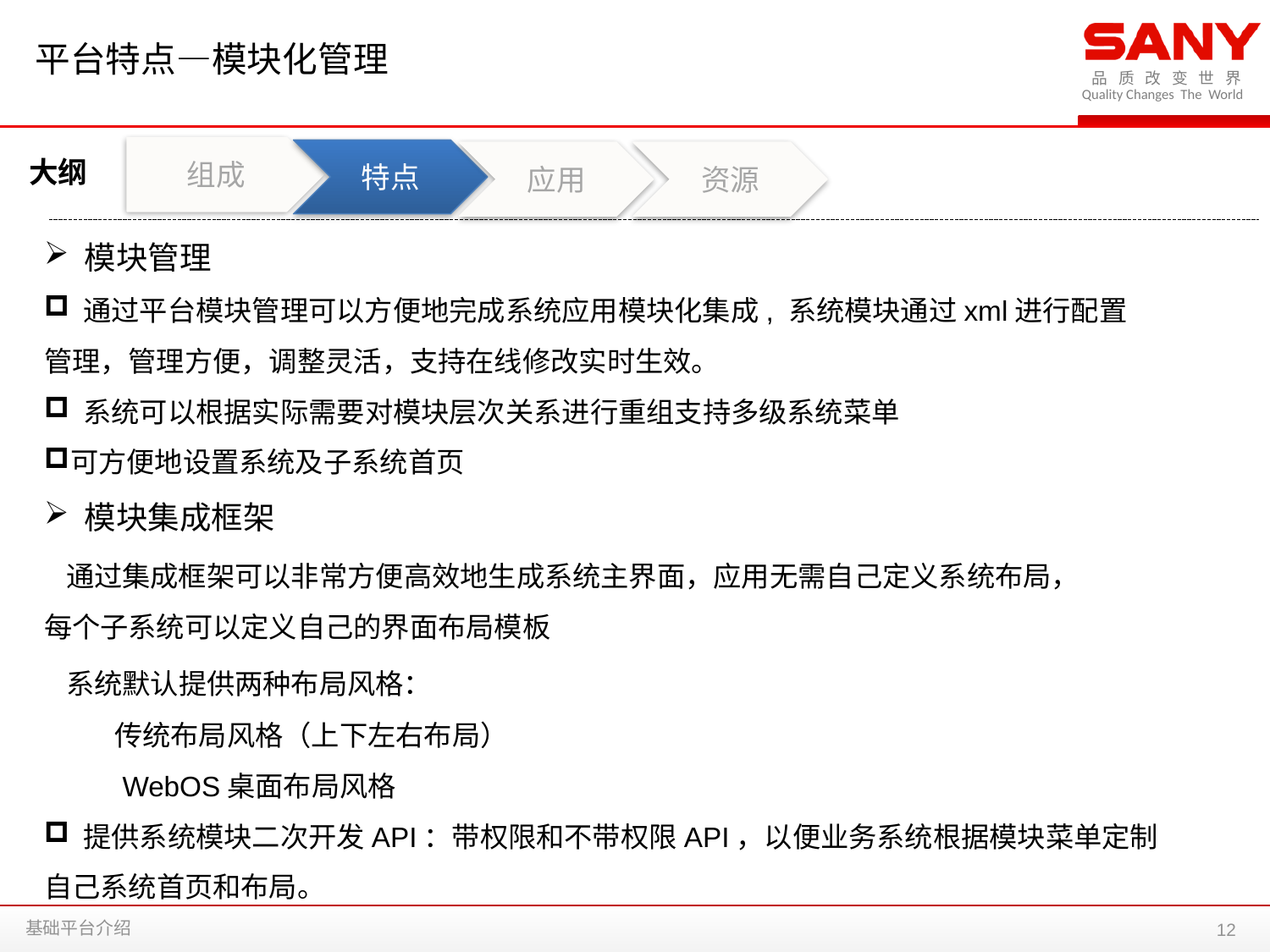

平台特点—模块化管理
大纲
组成
特点
应用
资源
 模块管理
 通过平台模块管理可以方便地完成系统应用模块化集成, 系统模块通过xml进行配置
管理，管理方便，调整灵活，支持在线修改实时生效。
 系统可以根据实际需要对模块层次关系进行重组支持多级系统菜单
可方便地设置系统及子系统首页
 模块集成框架
  通过集成框架可以非常方便高效地生成系统主界面，应用无需自己定义系统布局，
每个子系统可以定义自己的界面布局模板
  系统默认提供两种布局风格：
          传统布局风格（上下左右布局）
          WebOS桌面布局风格
 提供系统模块二次开发API：带权限和不带权限API，以便业务系统根据模块菜单定制
自己系统首页和布局。

12
基础平台介绍